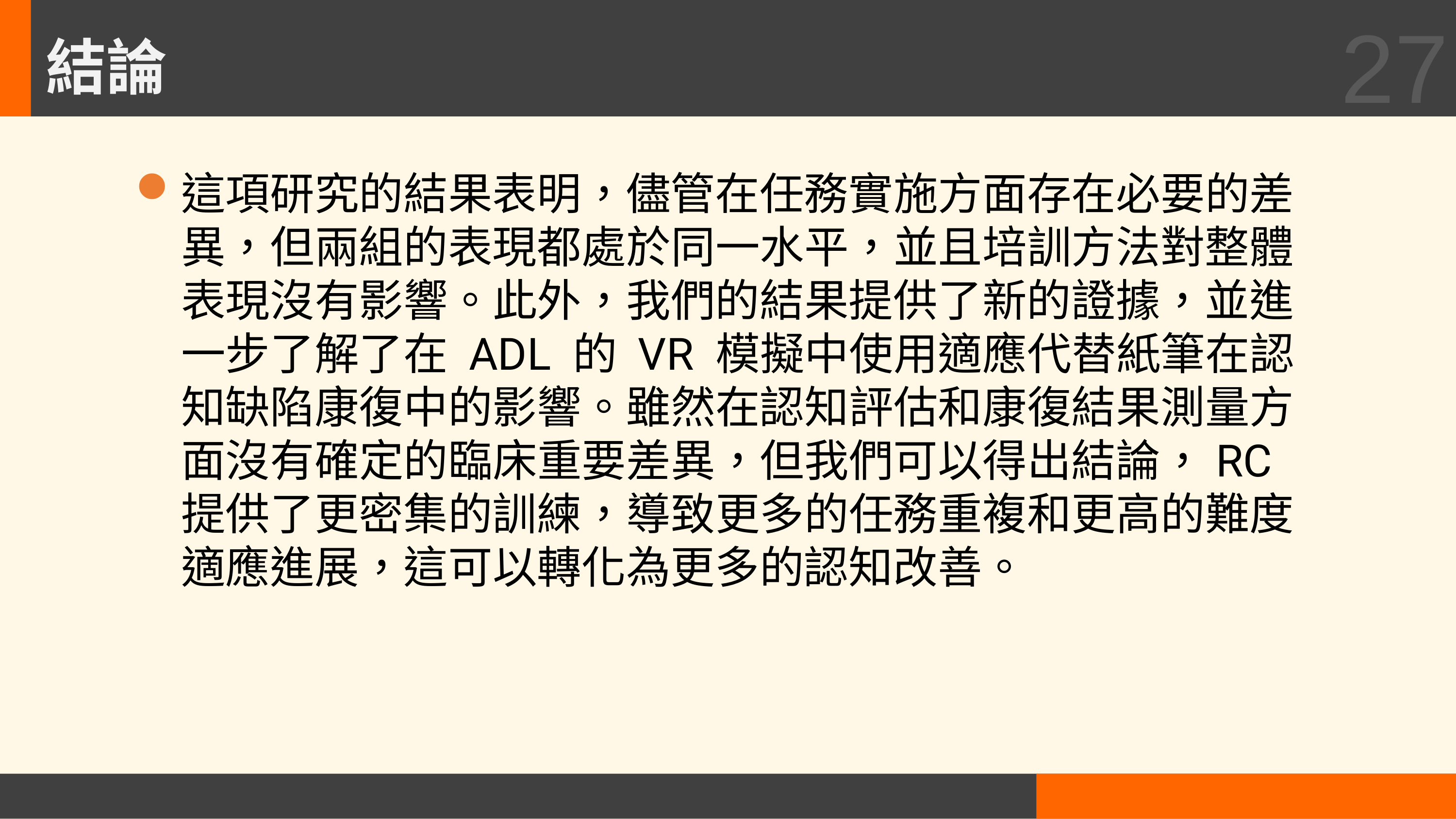

27
# 結論
這項研究的結果表明，儘管在任務實施方面存在必要的差異，但兩組的表現都處於同一水平，並且培訓方法對整體表現沒有影響。此外，我們的結果提供了新的證據，並進一步了解了在 ADL 的 VR 模擬中使用適應代替紙筆在認知缺陷康復中的影響。雖然在認知評估和康復結果測量方面沒有確定的臨床重要差異，但我們可以得出結論，RC 提供了更密集的訓練，導致更多的任務重複和更高的難度適應進展，這可以轉化為更多的認知改善。